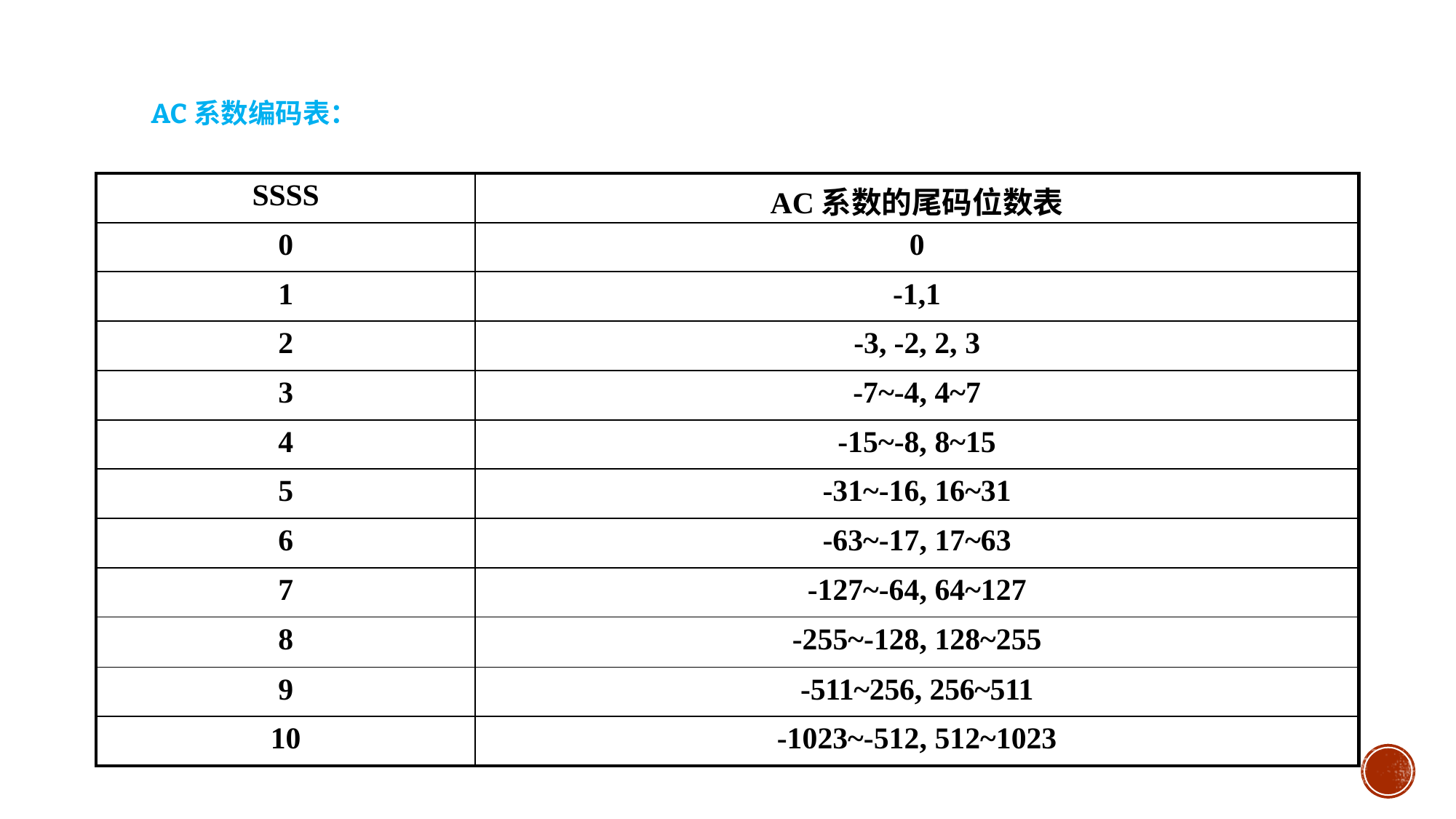

AC系数编码表：
| SSSS | AC系数的尾码位数表 |
| --- | --- |
| 0 | 0 |
| 1 | -1,1 |
| 2 | -3, -2, 2, 3 |
| 3 | -7~-4, 4~7 |
| 4 | -15~-8, 8~15 |
| 5 | -31~-16, 16~31 |
| 6 | -63~-17, 17~63 |
| 7 | -127~-64, 64~127 |
| 8 | -255~-128, 128~255 |
| 9 | -511~256, 256~511 |
| 10 | -1023~-512, 512~1023 |